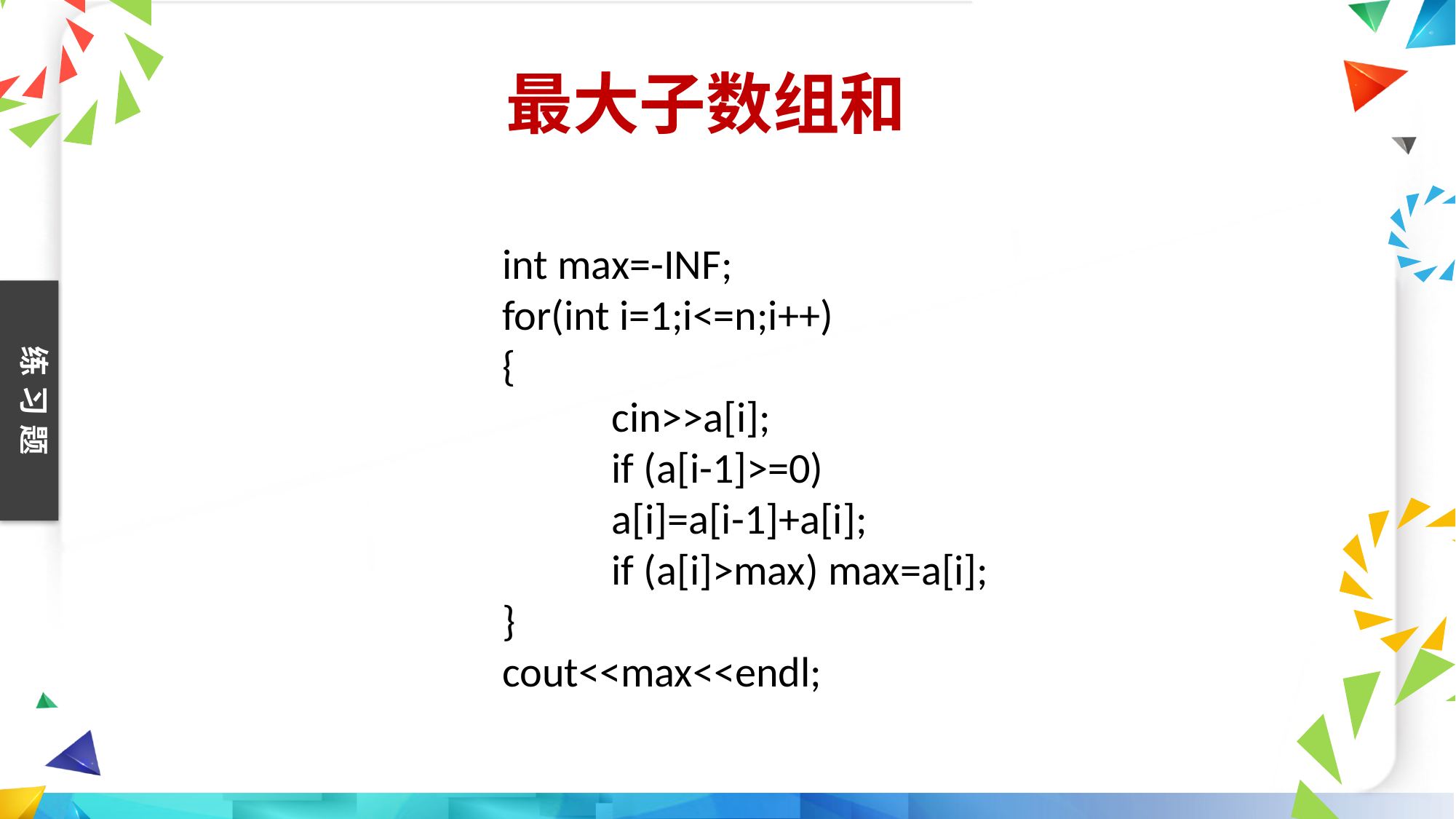

最大子数组和
	int max=-INF;
	for(int i=1;i<=n;i++)
	{
		cin>>a[i];
		if (a[i-1]>=0)
		a[i]=a[i-1]+a[i];
		if (a[i]>max) max=a[i];
	}
	cout<<max<<endl;